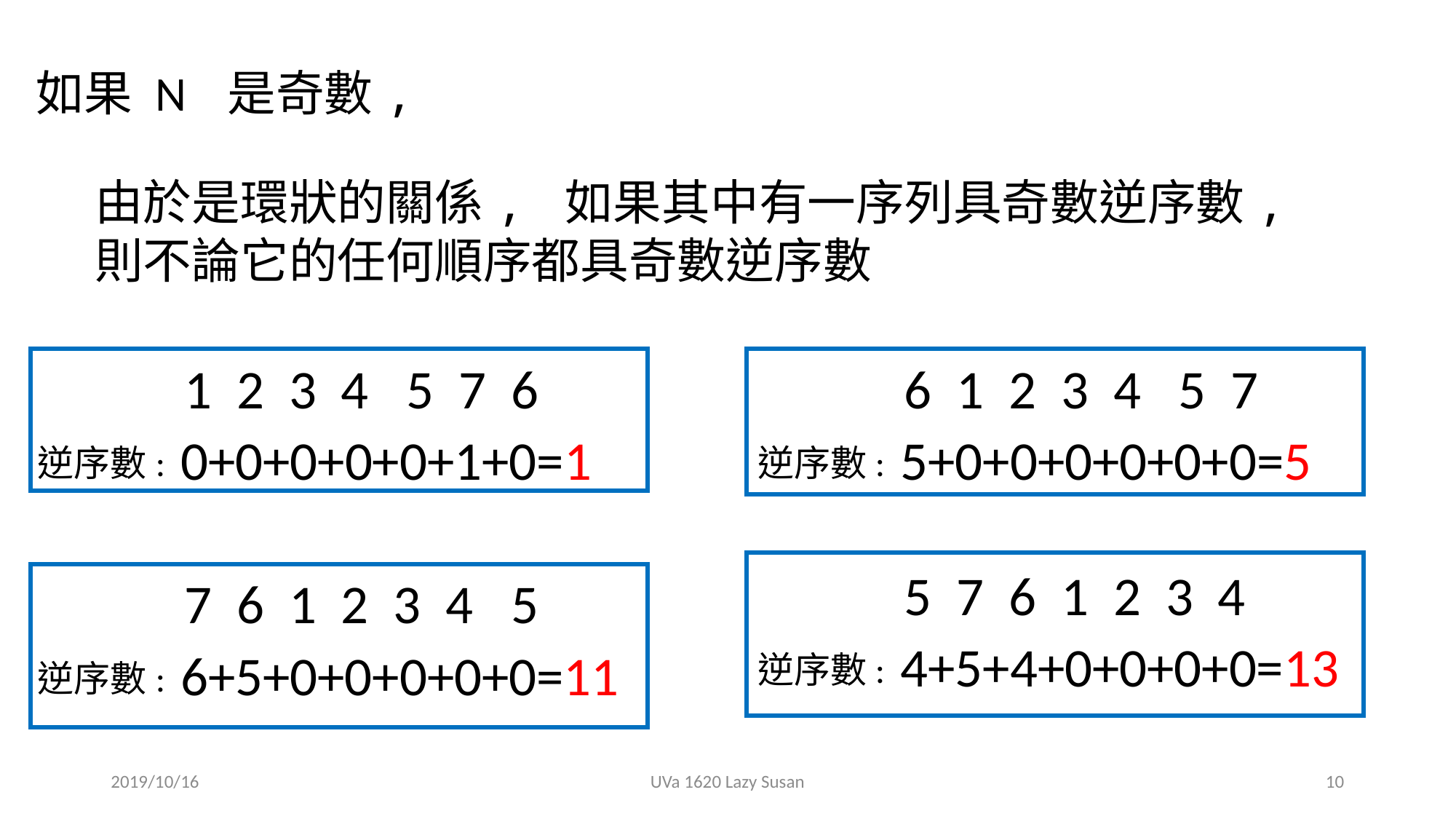

如果 N 是奇數,
由於是環狀的關係, 如果其中有一序列具奇數逆序數,則不論它的任何順序都具奇數逆序數

6  1  2  3  4   5  7
逆序數:
5+0+0+0+0+0+0=5

1  2  3  4   5  7  6
0+0+0+0+0+1+0=1
逆序數:

5  7  6  1  2  3  4
4+5+4+0+0+0+0=13
逆序數:
7  6  1  2  3  4   5

逆序數:
6+5+0+0+0+0+0=11
2019/10/16
UVa 1620 Lazy Susan
10